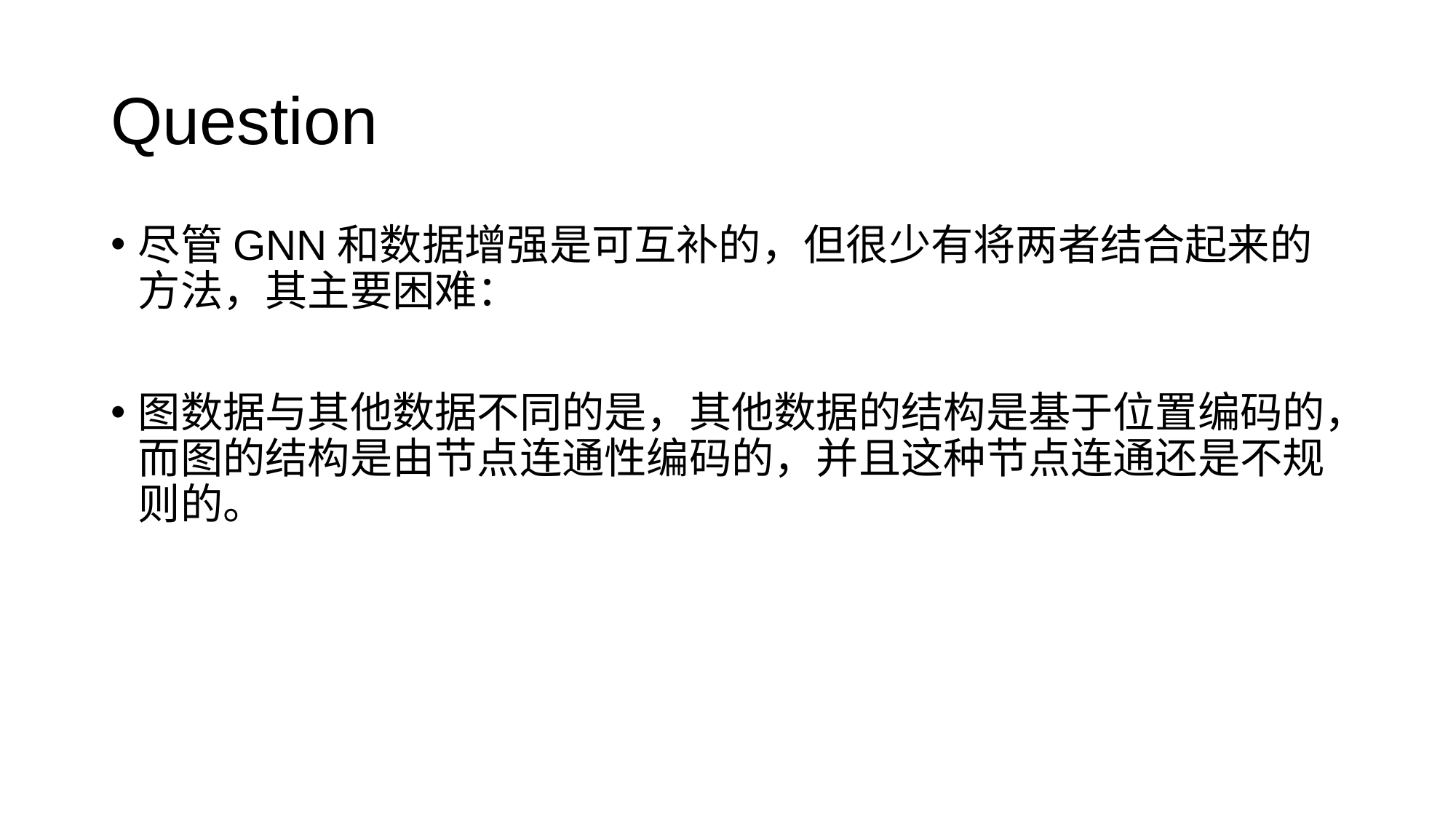

# Question
尽管GNN和数据增强是可互补的，但很少有将两者结合起来的方法，其主要困难：

图数据与其他数据不同的是，其他数据的结构是基于位置编码的，而图的结构是由节点连通性编码的，并且这种节点连通还是不规则的。